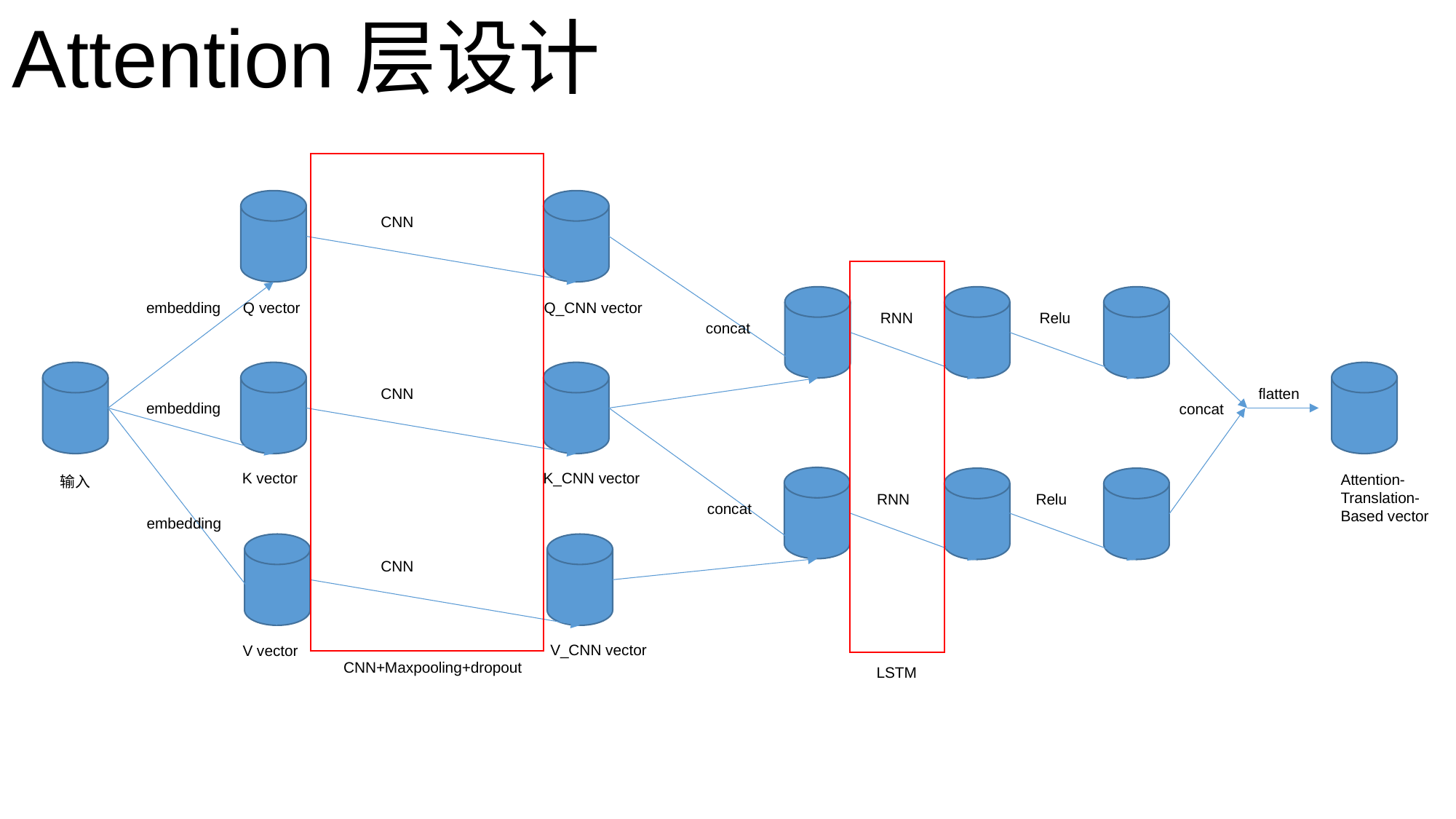

Attention层设计

CNN

embedding
Q vector
Q_CNN vector
RNN
Relu
concat

flatten
CNN
embedding
concat
K vector
K_CNN vector
Attention-
Translation-
Based vector
输入

RNN
Relu
concat
embedding

CNN
V_CNN vector
V vector
CNN+Maxpooling+dropout
LSTM